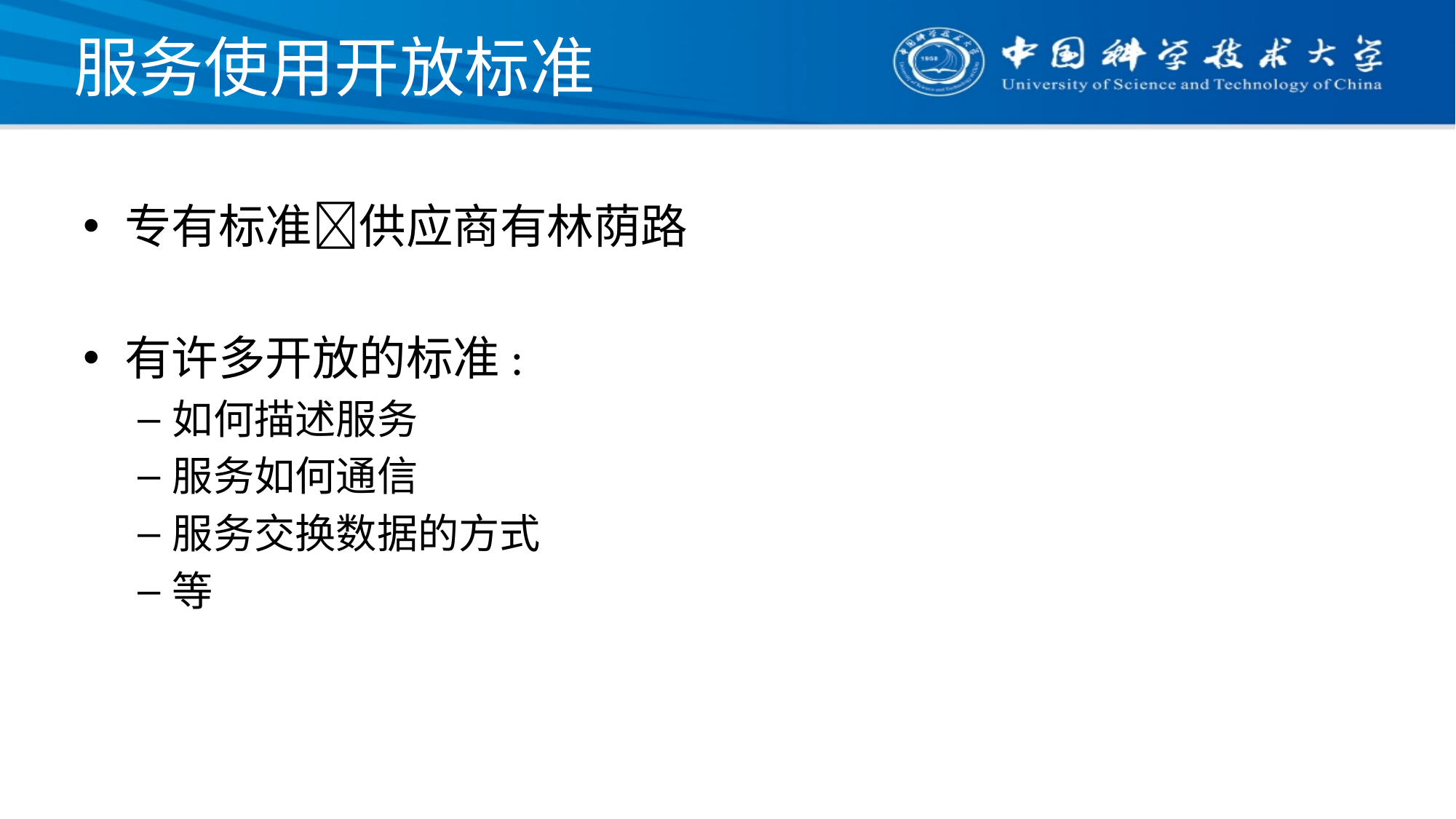

# 服务使用开放标准
专有标准⇒供应商有林荫路

有许多开放的标准:
如何描述服务
服务如何通信
服务交换数据的方式
等